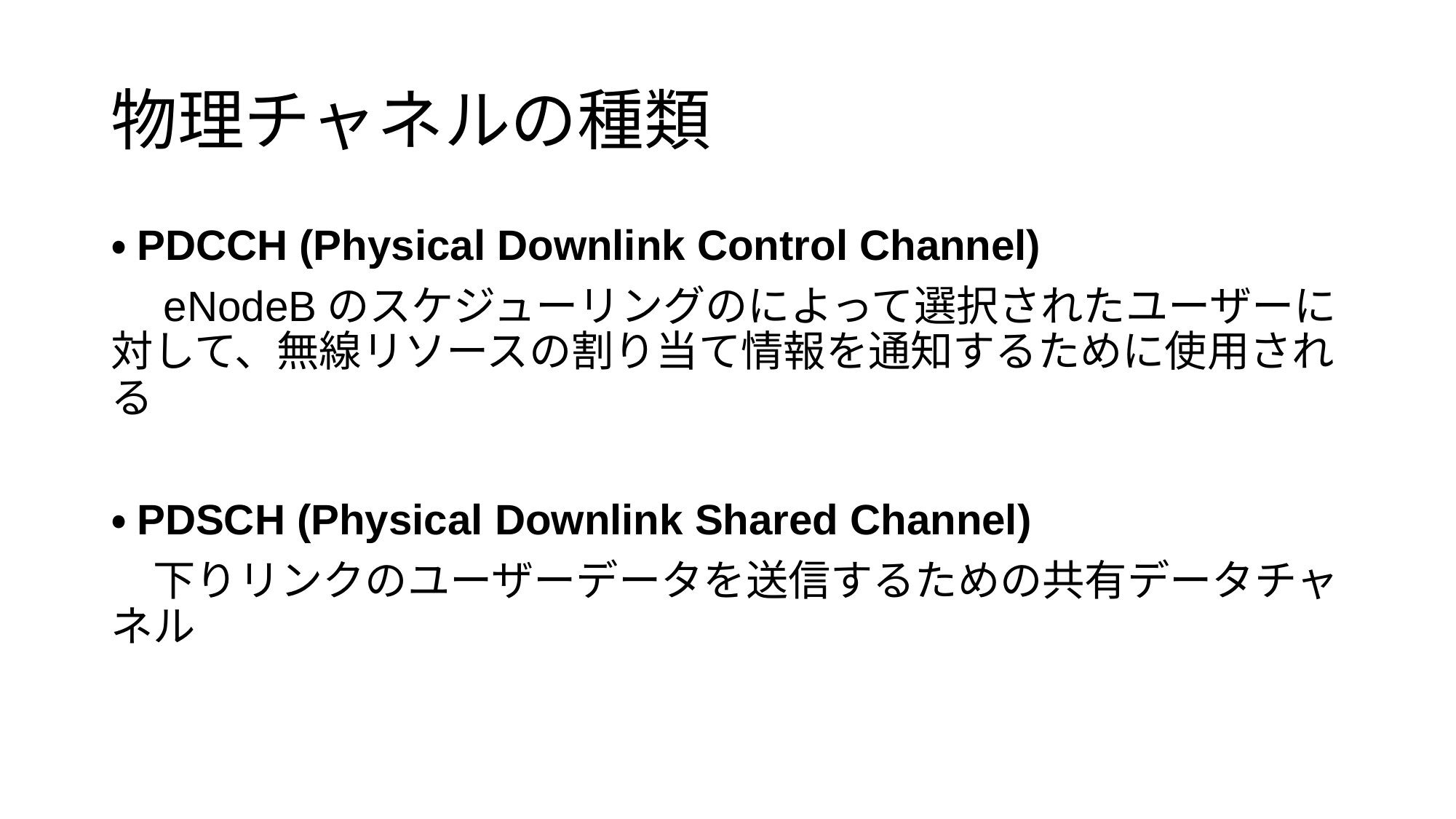

# 物理チャネルの種類
・PDCCH (Physical Downlink Control Channel)
　eNodeBのスケジューリングのによって選択されたユーザーに対して、無線リソースの割り当て情報を通知するために使用される

・PDSCH (Physical Downlink Shared Channel)
　下りリンクのユーザーデータを送信するための共有データチャネル